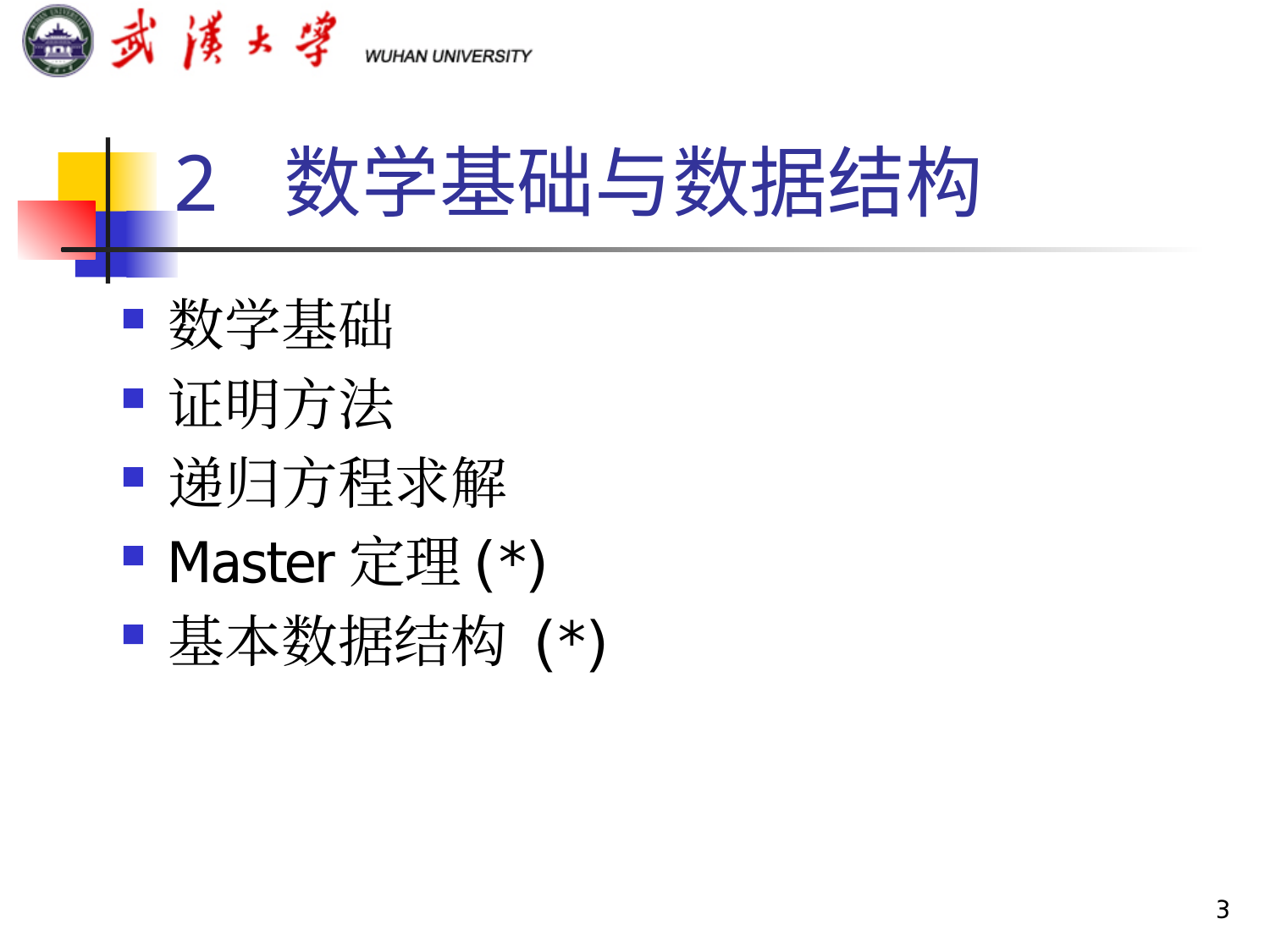

# 2 数学基础与数据结构
数学基础
证明方法
递归方程求解
Master定理(*)
基本数据结构 (*)

3